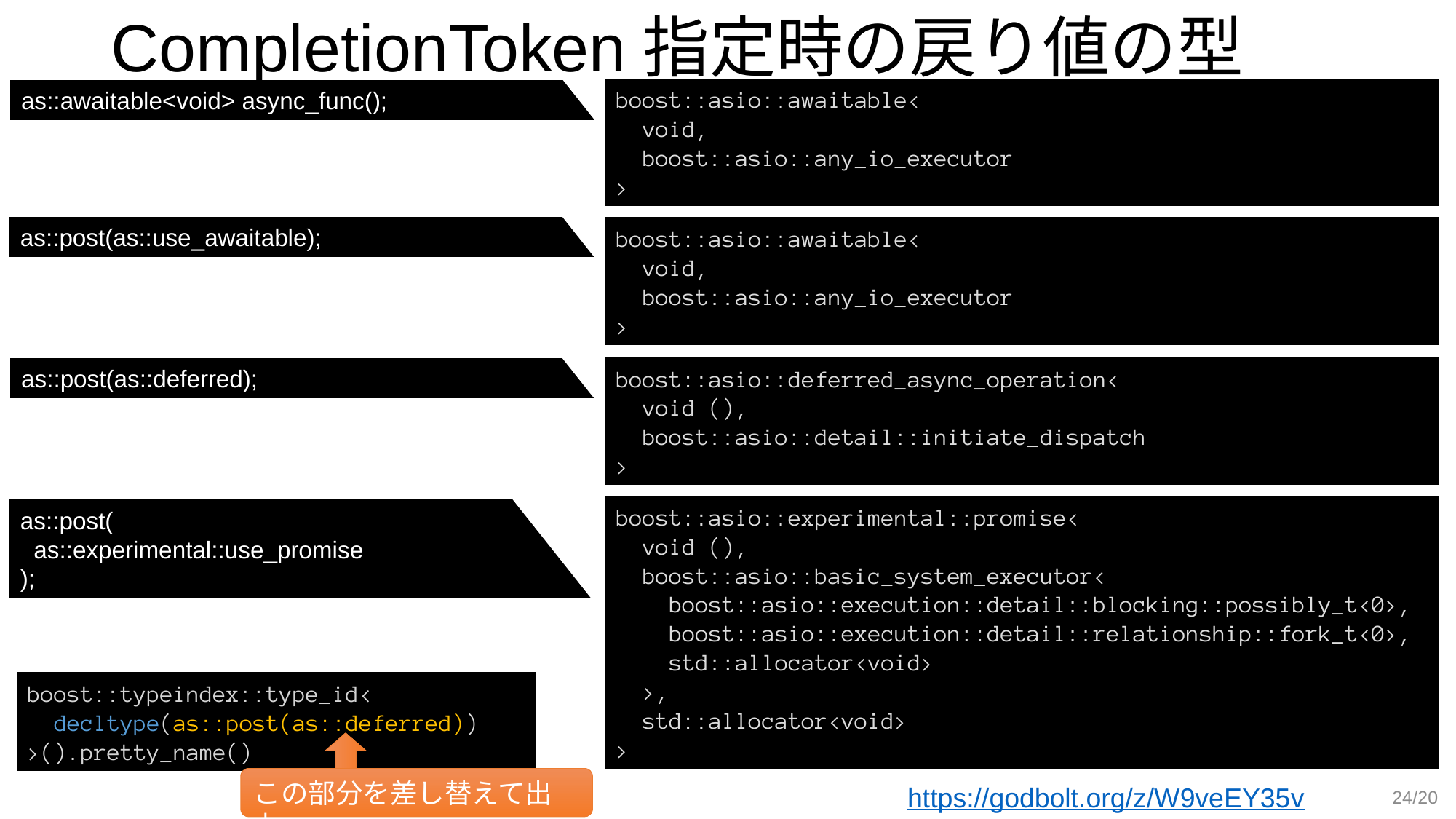

# CompletionToken指定時の戻り値の型

boost::asio::awaitable<
  void,
  boost::asio::any_io_executor
>
as::awaitable<void> async_func();

as::post(as::use_awaitable);
boost::asio::awaitable<
  void,
  boost::asio::any_io_executor
>

boost::asio::deferred_async_operation<
  void (),
  boost::asio::detail::initiate_dispatch
>
as::post(as::deferred);
boost::asio::experimental::promise<
  void (),
  boost::asio::basic_system_executor<
    boost::asio::execution::detail::blocking::possibly_t<0>,
    boost::asio::execution::detail::relationship::fork_t<0>,
    std::allocator<void>
  >,
  std::allocator<void>
>

as::post(
  as::experimental::use_promise
);
boost::typeindex::type_id<
  decltype(as::post(as::deferred))
>().pretty_name()

この部分を差し替えて出力
https://godbolt.org/z/W9veEY35v
24/20